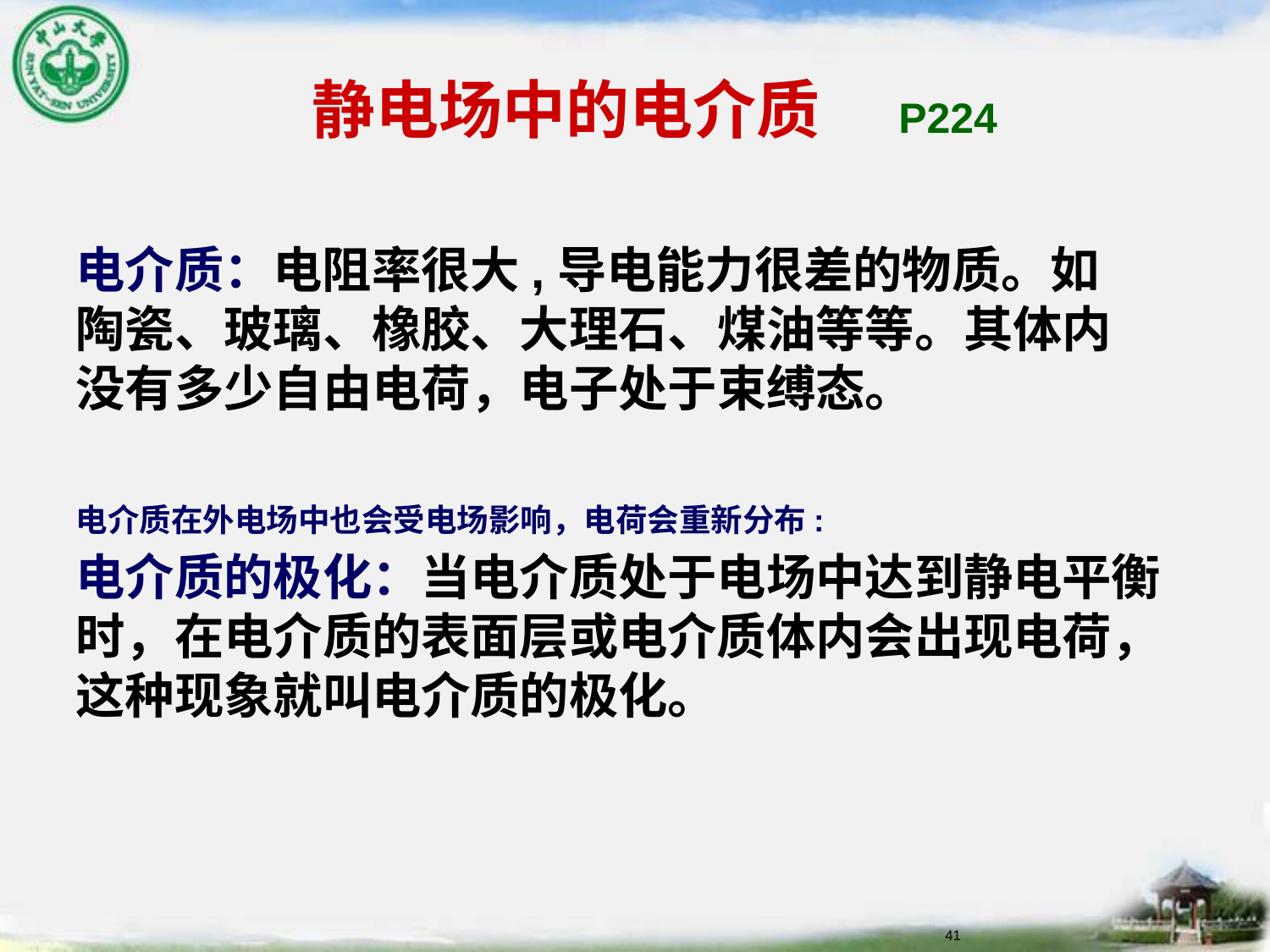

静电场中的电介质　P224
电介质：电阻率很大,导电能力很差的物质。如陶瓷、玻璃、橡胶、大理石、煤油等等。其体内没有多少自由电荷，电子处于束缚态。
电介质在外电场中也会受电场影响，电荷会重新分布:
电介质的极化：当电介质处于电场中达到静电平衡时，在电介质的表面层或电介质体内会出现电荷，这种现象就叫电介质的极化。
41